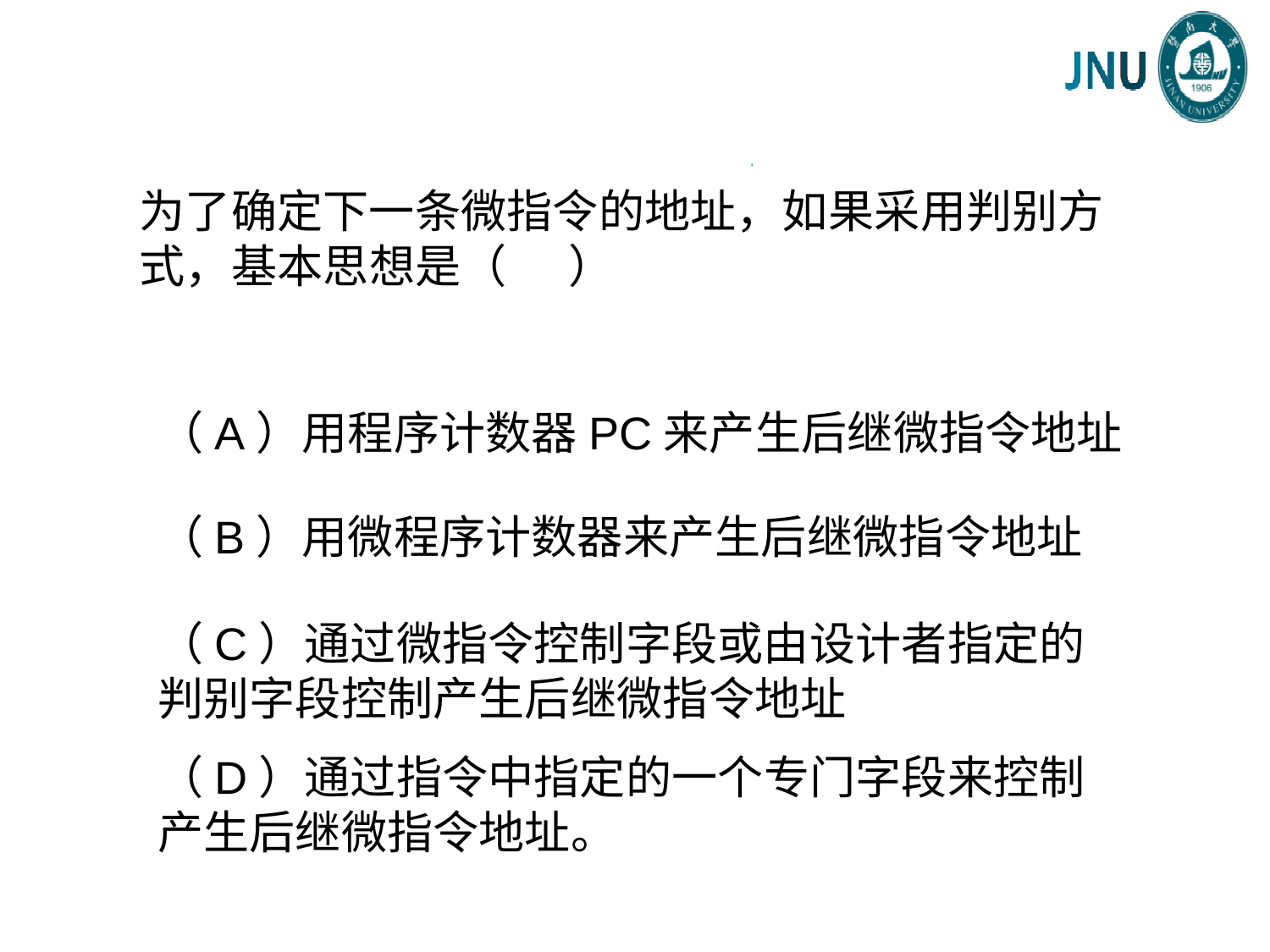

为了确定下一条微指令的地址，如果采用判别方式，基本思想是（      ）
（A）用程序计数器PC来产生后继微指令地址
（B）用微程序计数器来产生后继微指令地址
（C）通过微指令控制字段或由设计者指定的判别字段控制产生后继微指令地址
（D）通过指令中指定的一个专门字段来控制产生后继微指令地址。